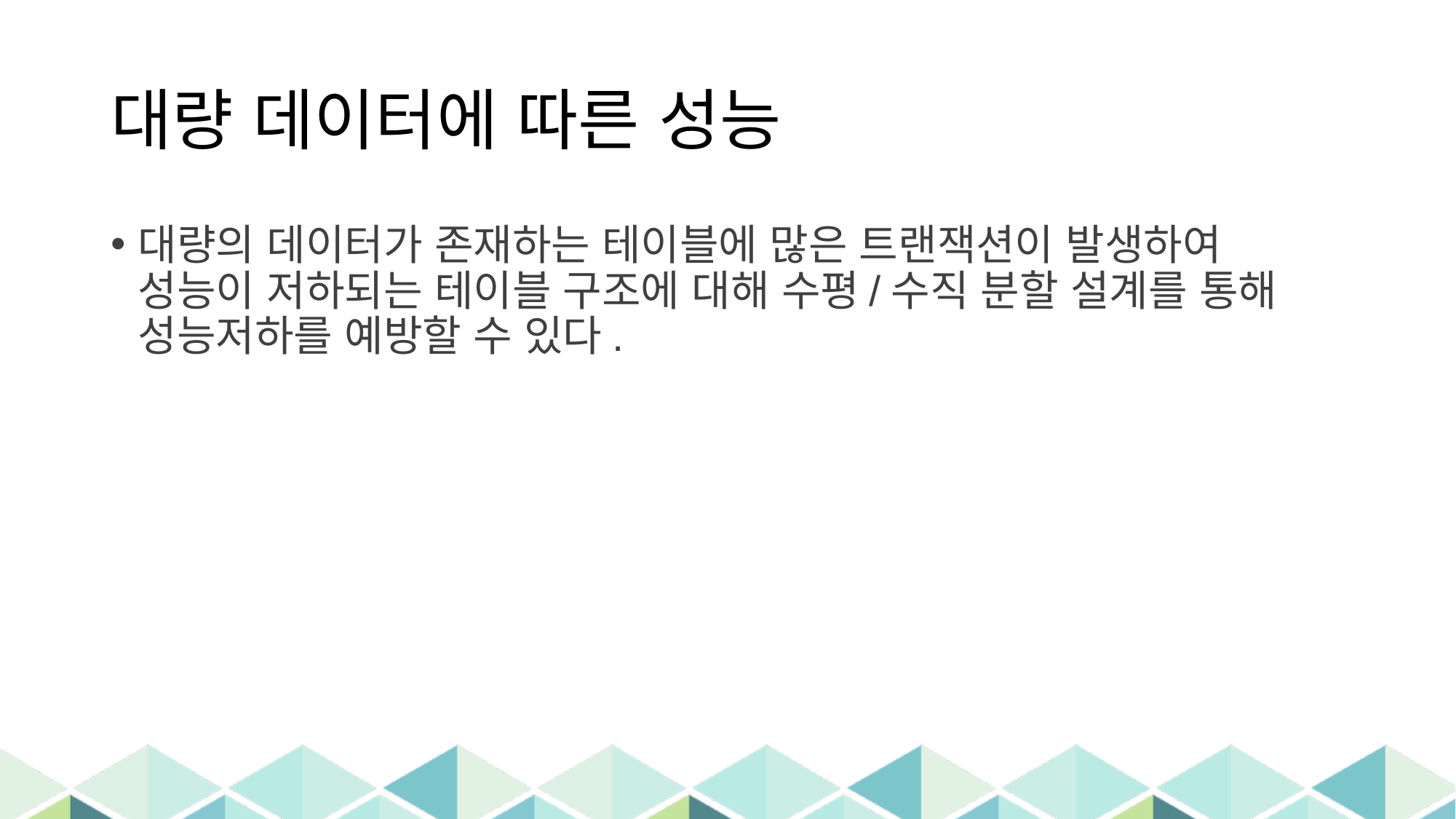

# 대량 데이터에 따른 성능
대량의 데이터가 존재하는 테이블에 많은 트랜잭션이 발생하여 성능이 저하되는 테이블 구조에 대해 수평/수직 분할 설계를 통해 성능저하를 예방할 수 있다.